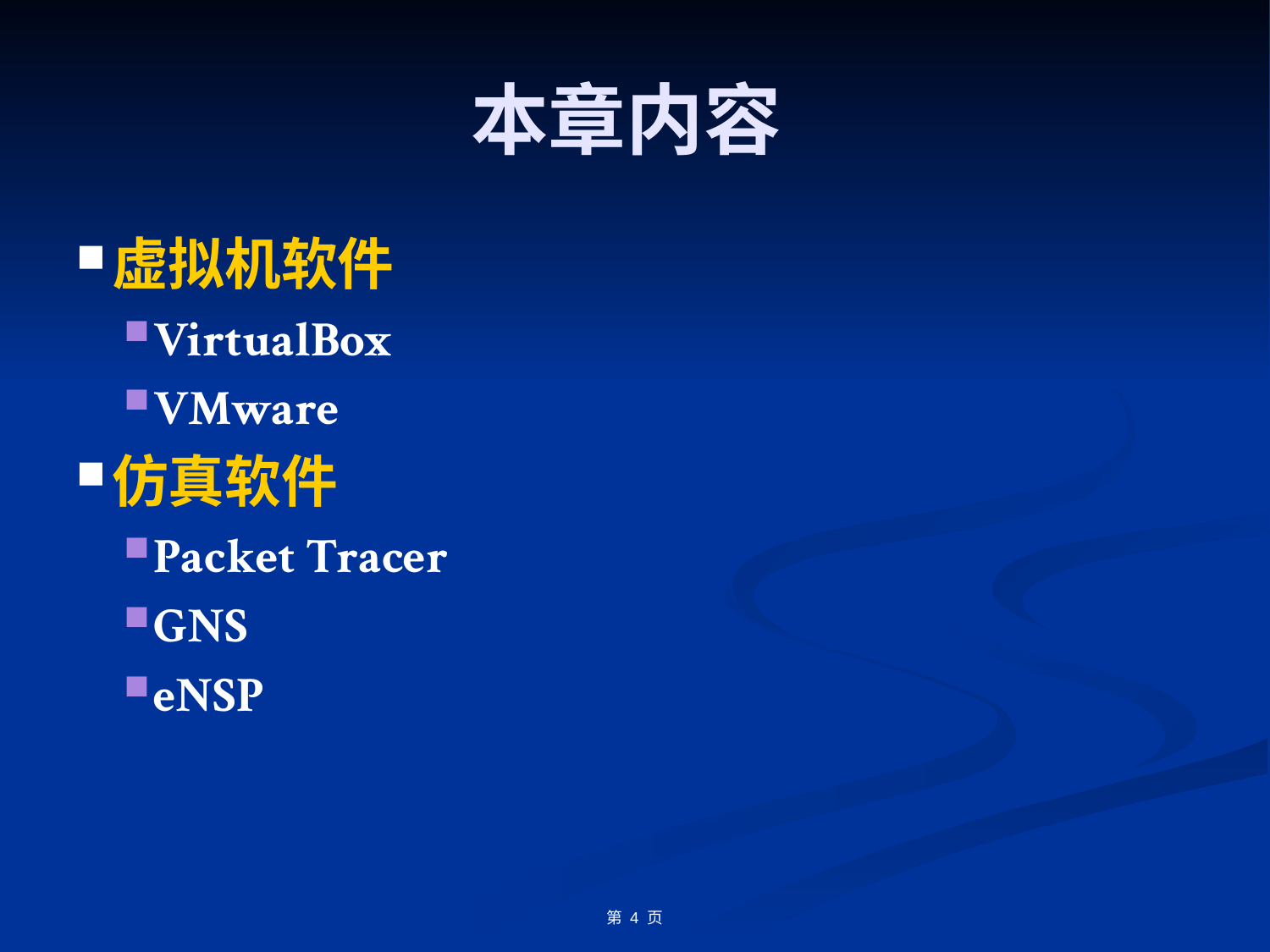

# 本章内容
虚拟机软件
VirtualBox
VMware
仿真软件
Packet Tracer
GNS
eNSP

第 4 页